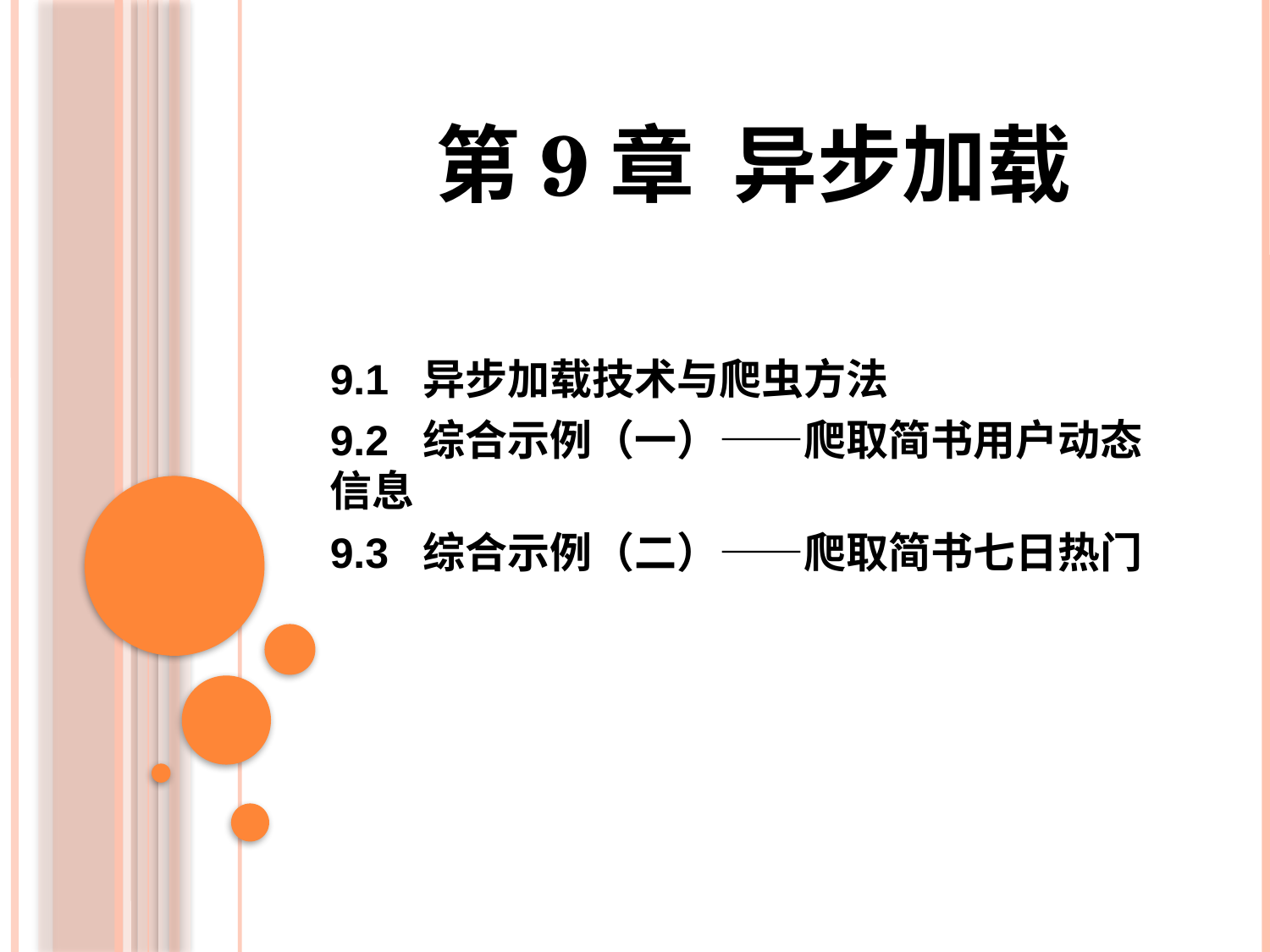

# 第9章  异步加载
9.1  异步加载技术与爬虫方法
9.2  综合示例（一）——爬取简书用户动态信息
9.3  综合示例（二）——爬取简书七日热门